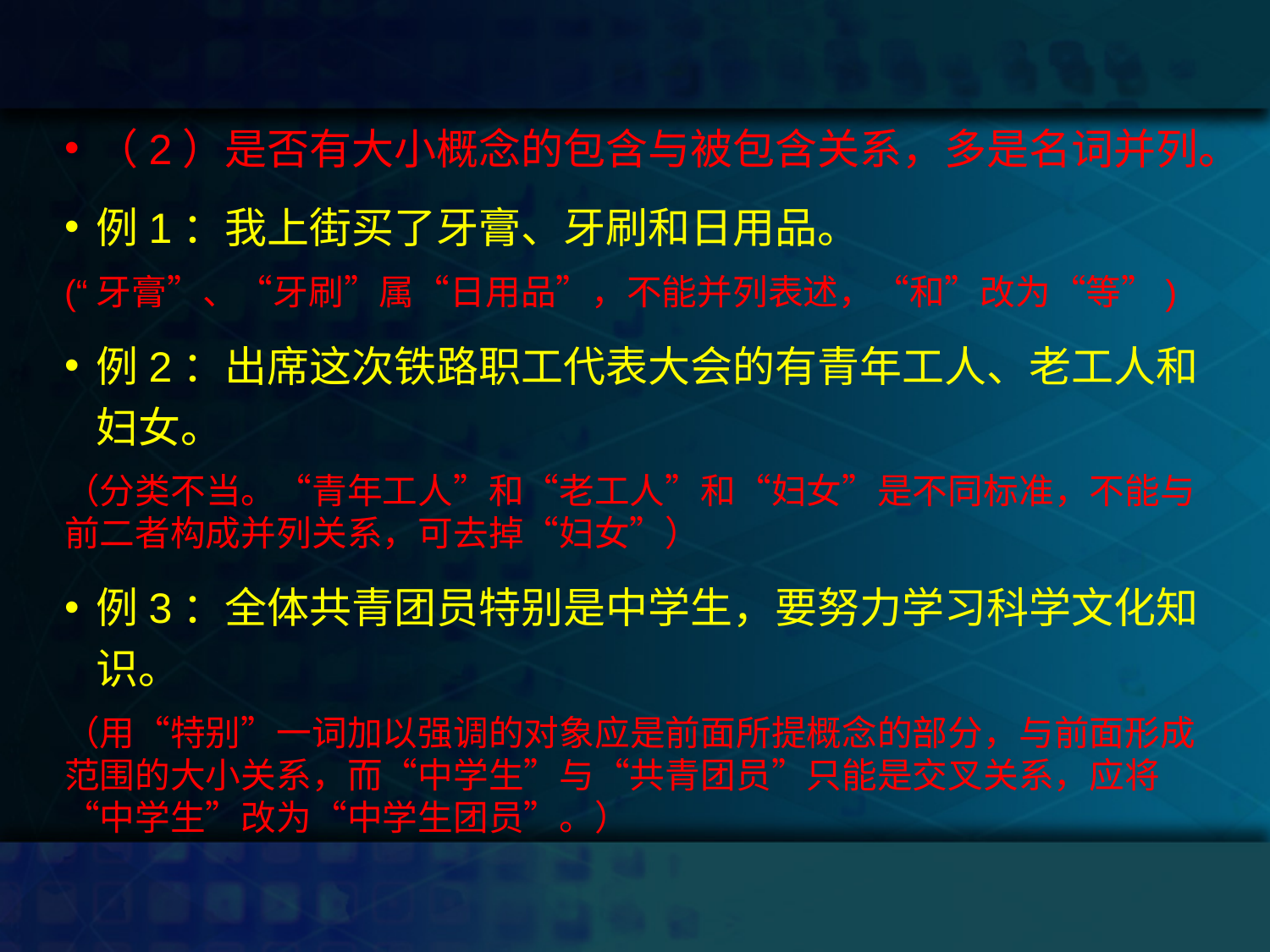

（2）是否有大小概念的包含与被包含关系，多是名词并列。
例1：我上街买了牙膏、牙刷和日用品。
(“牙膏”、“牙刷”属“日用品”，不能并列表述，“和”改为“等”)
例2：出席这次铁路职工代表大会的有青年工人、老工人和妇女。
（分类不当。“青年工人”和“老工人”和“妇女”是不同标准，不能与前二者构成并列关系，可去掉“妇女”）
例3：全体共青团员特别是中学生，要努力学习科学文化知识。
（用“特别”一词加以强调的对象应是前面所提概念的部分，与前面形成范围的大小关系，而“中学生”与“共青团员”只能是交叉关系，应将“中学生”改为“中学生团员”。）